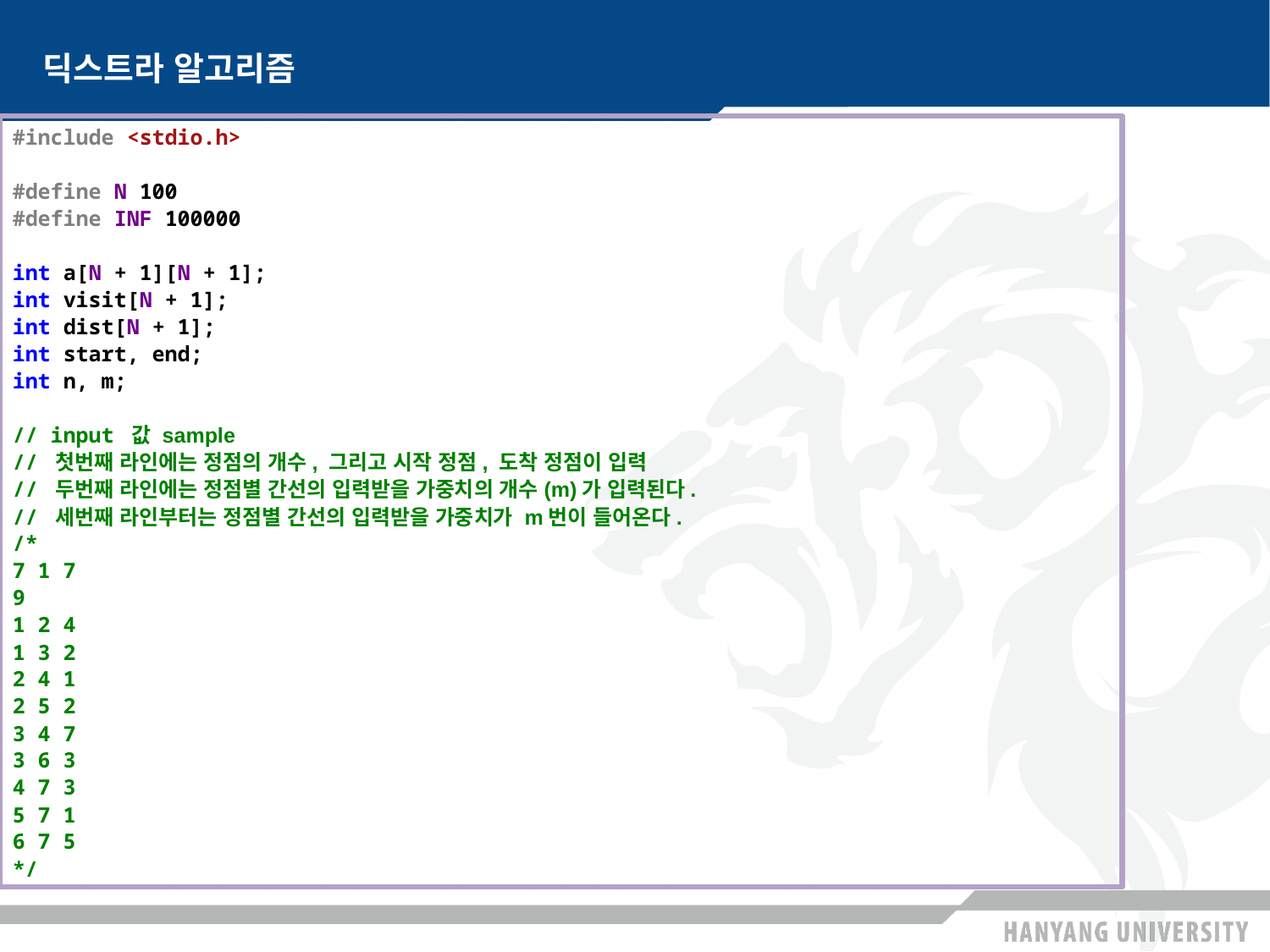

# 딕스트라 알고리즘
#include <stdio.h>

#define N 100
#define INF 100000

int a[N + 1][N + 1];
int visit[N + 1];
int dist[N + 1];
int start, end;
int n, m;

// input 값 sample
// 첫번째 라인에는 정점의 개수, 그리고 시작 정점, 도착 정점이 입력
// 두번째 라인에는 정점별 간선의 입력받을 가중치의 개수(m)가 입력된다.
// 세번째 라인부터는 정점별 간선의 입력받을 가중치가 m번이 들어온다.
/*
7 1 7
9
1 2 4
1 3 2
2 4 1
2 5 2
3 4 7
3 6 3
4 7 3
5 7 1
6 7 5
*/